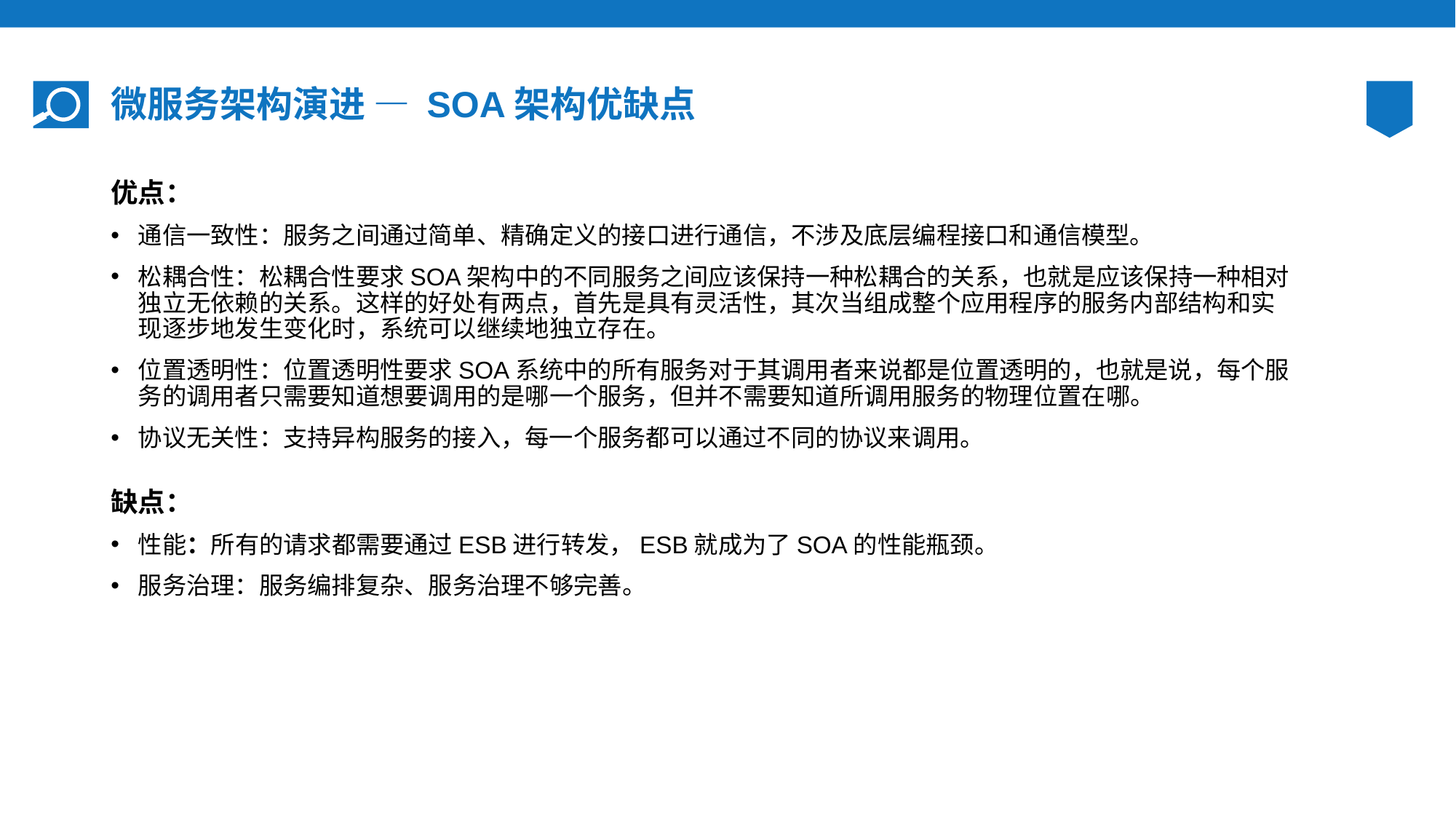

# 微服务架构演进 — SOA架构优缺点
优点：
通信一致性：服务之间通过简单、精确定义的接口进行通信，不涉及底层编程接口和通信模型。
松耦合性：松耦合性要求SOA架构中的不同服务之间应该保持一种松耦合的关系，也就是应该保持一种相对独立无依赖的关系。这样的好处有两点，首先是具有灵活性，其次当组成整个应用程序的服务内部结构和实现逐步地发生变化时，系统可以继续地独立存在。
位置透明性：位置透明性要求SOA系统中的所有服务对于其调用者来说都是位置透明的，也就是说，每个服务的调用者只需要知道想要调用的是哪一个服务，但并不需要知道所调用服务的物理位置在哪。
协议无关性：支持异构服务的接入，每一个服务都可以通过不同的协议来调用。

缺点：
性能：所有的请求都需要通过ESB进行转发，ESB就成为了SOA的性能瓶颈。
服务治理：服务编排复杂、服务治理不够完善。